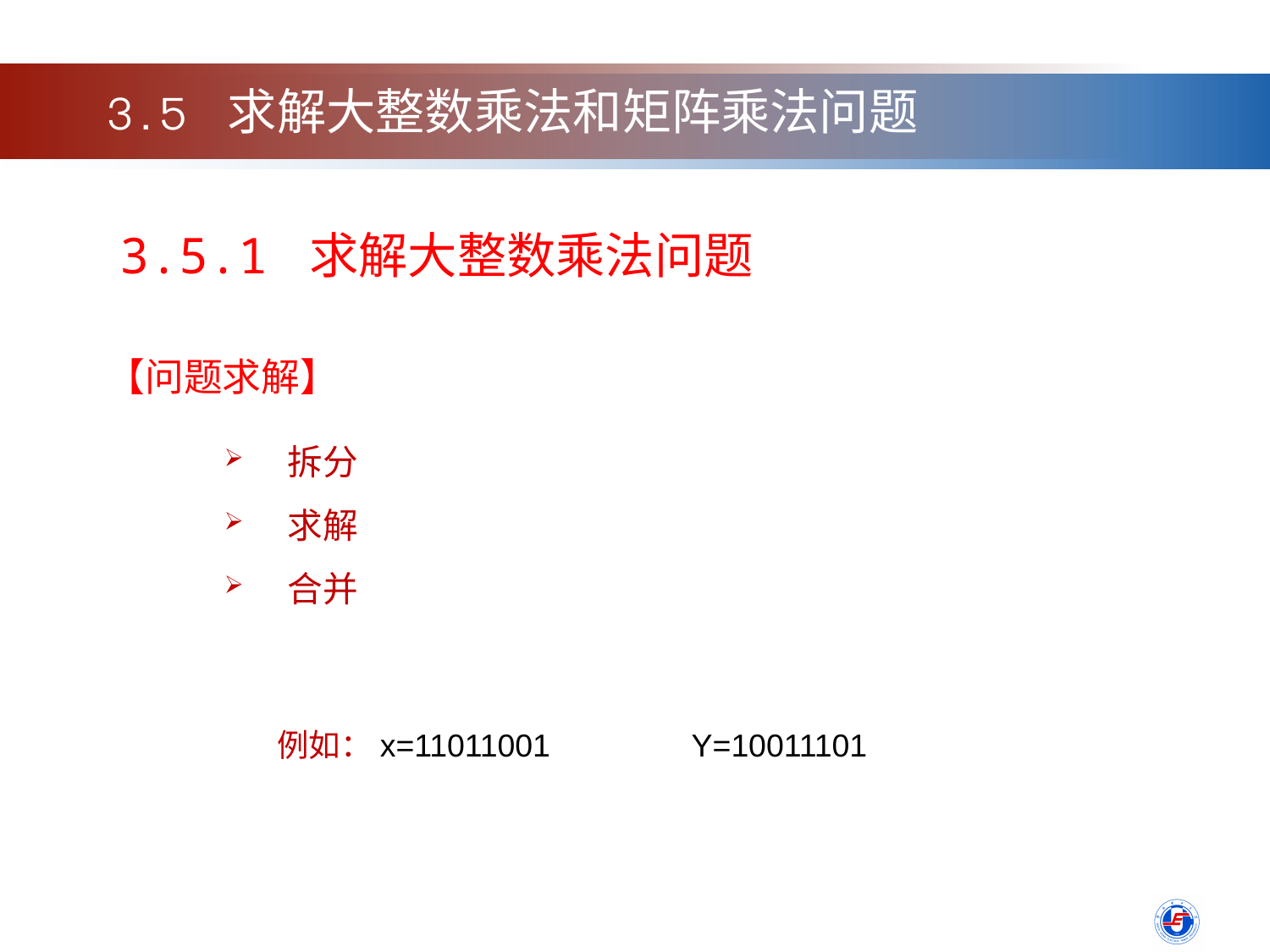

3.5 求解大整数乘法和矩阵乘法问题
3.5.1 求解大整数乘法问题
    【问题求解】
拆分
求解
合并
例如：x=11011001                Y=10011101